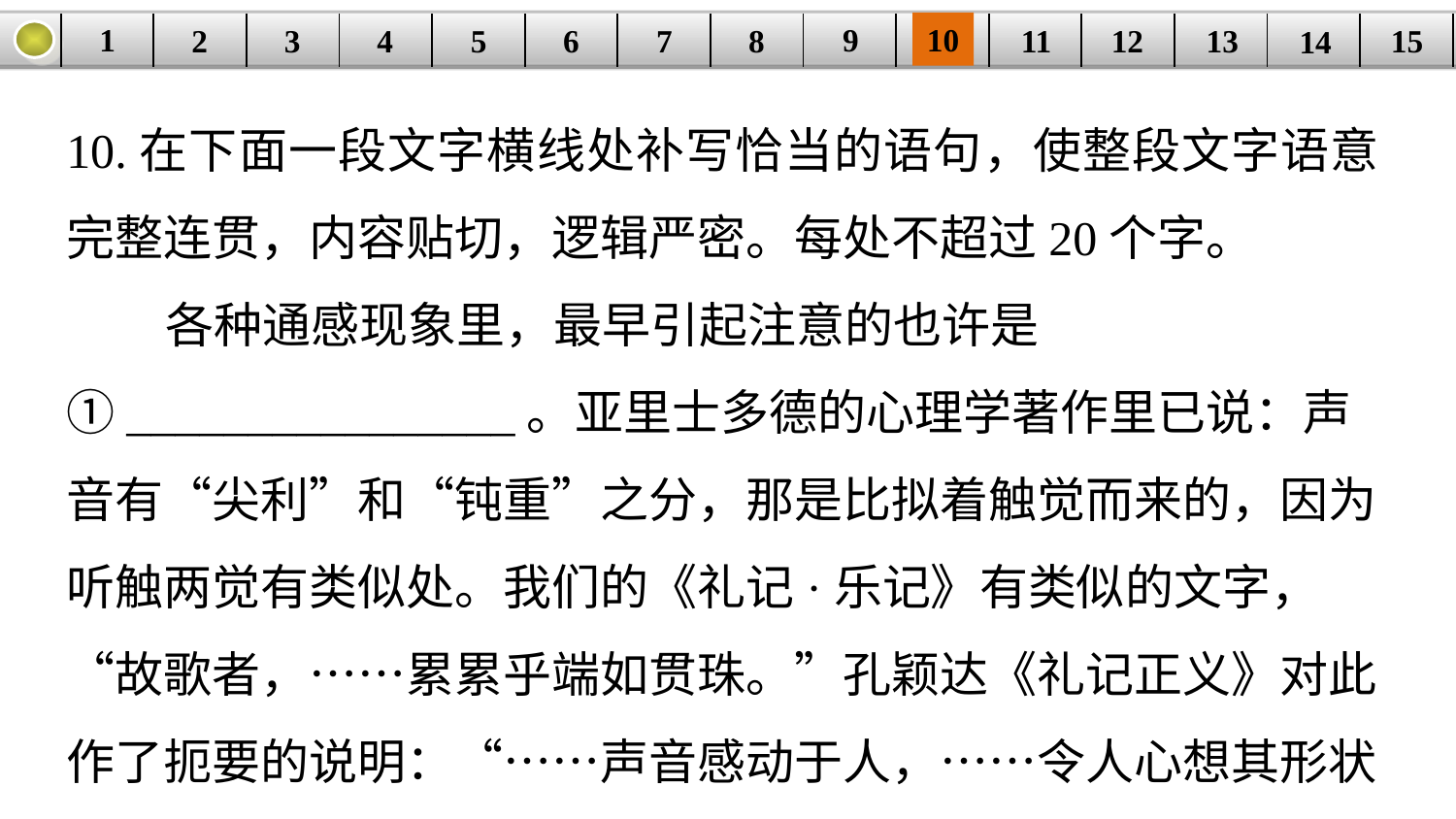

9
10
1
3
4
5
6
8
11
2
12
15
|  |  |  |  |  |  |  |  |  |  |  |  |  |  |  |
| --- | --- | --- | --- | --- | --- | --- | --- | --- | --- | --- | --- | --- | --- | --- |
7
13
14

10.在下面一段文字横线处补写恰当的语句，使整段文字语意完整连贯，内容贴切，逻辑严密。每处不超过20个字。
        各种通感现象里，最早引起注意的也许是①________________。亚里士多德的心理学著作里已说：声音有“尖利”和“钝重”之分，那是比拟着触觉而来的，因为听触两觉有类似处。我们的《礼记·乐记》有类似的文字，“故歌者，……累累乎端如贯珠。”孔颖达《礼记正义》对此作了扼要的说明：“……声音感动于人，……令人心想其形状如此。”